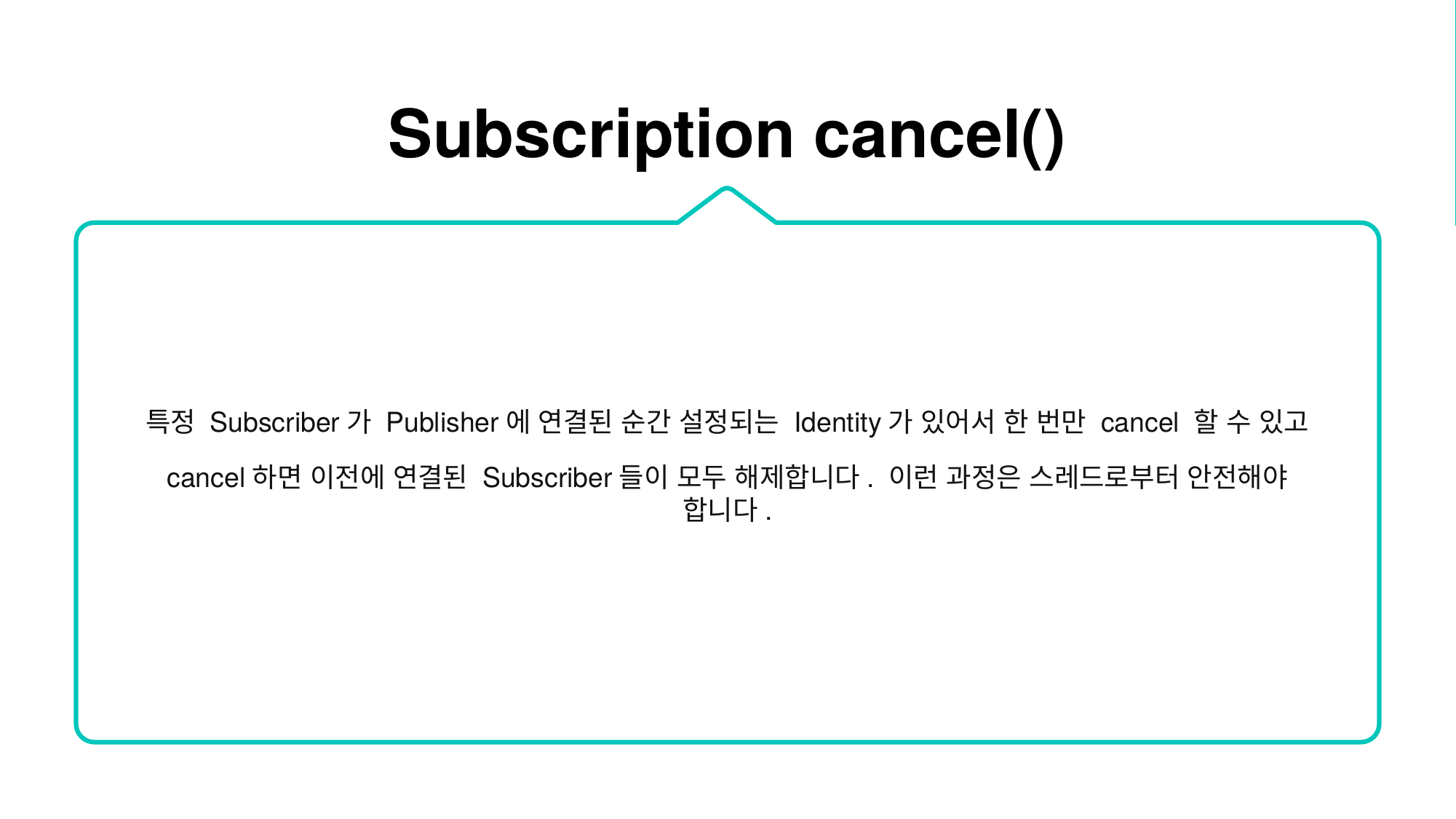

Subscription cancel()

특정 Subscriber가 Publisher에 연결된 순간 설정되는 Identity가 있어서 한 번만 cancel 할 수 있고
cancel하면 이전에 연결된 Subscriber들이 모두 해제합니다. 이런 과정은 스레드로부터 안전해야 합니다.